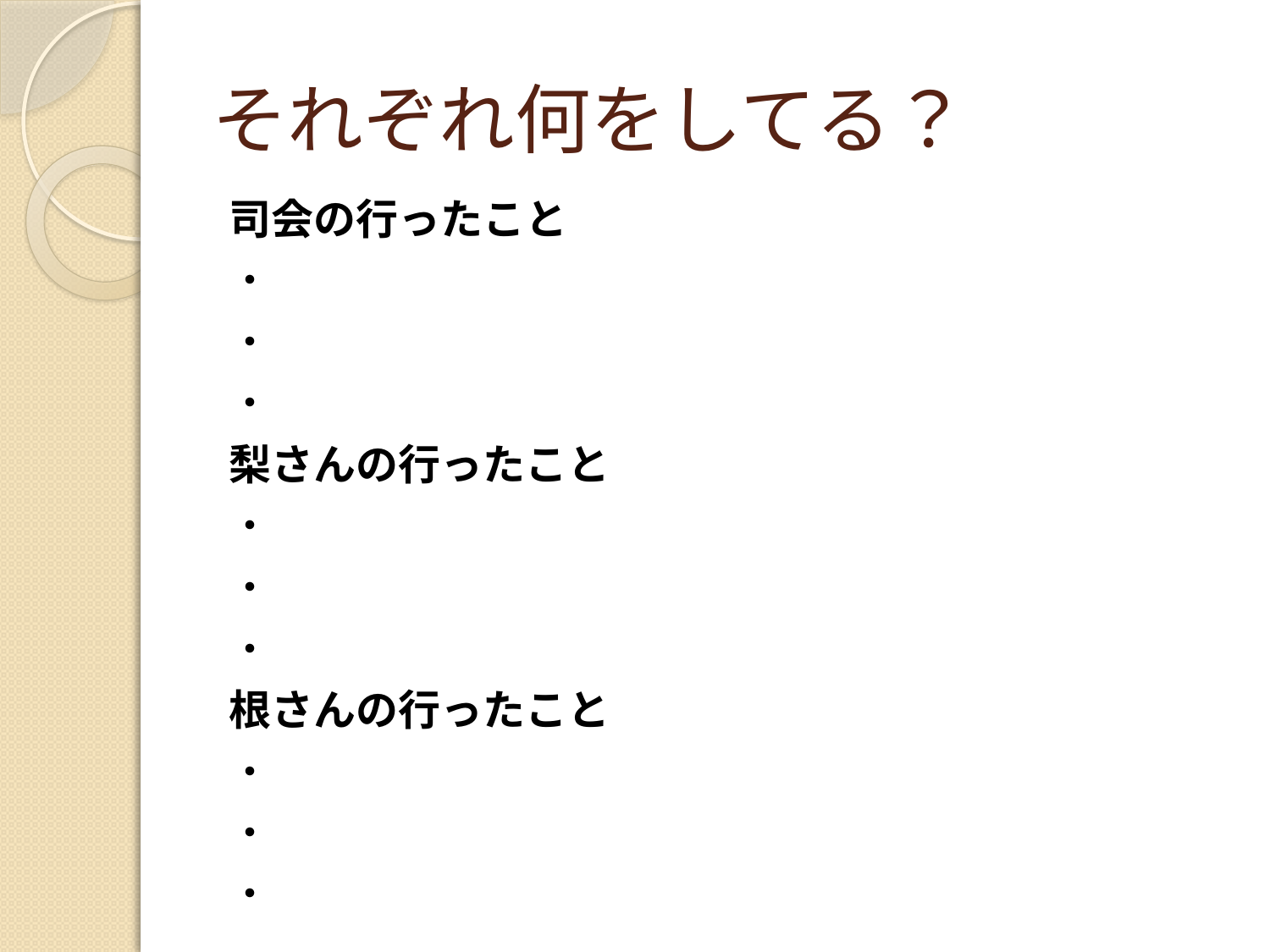

# それぞれ何をしてる？
司会の行ったこと
・
・
・
梨さんの行ったこと
・
・
・
根さんの行ったこと
・
・
・